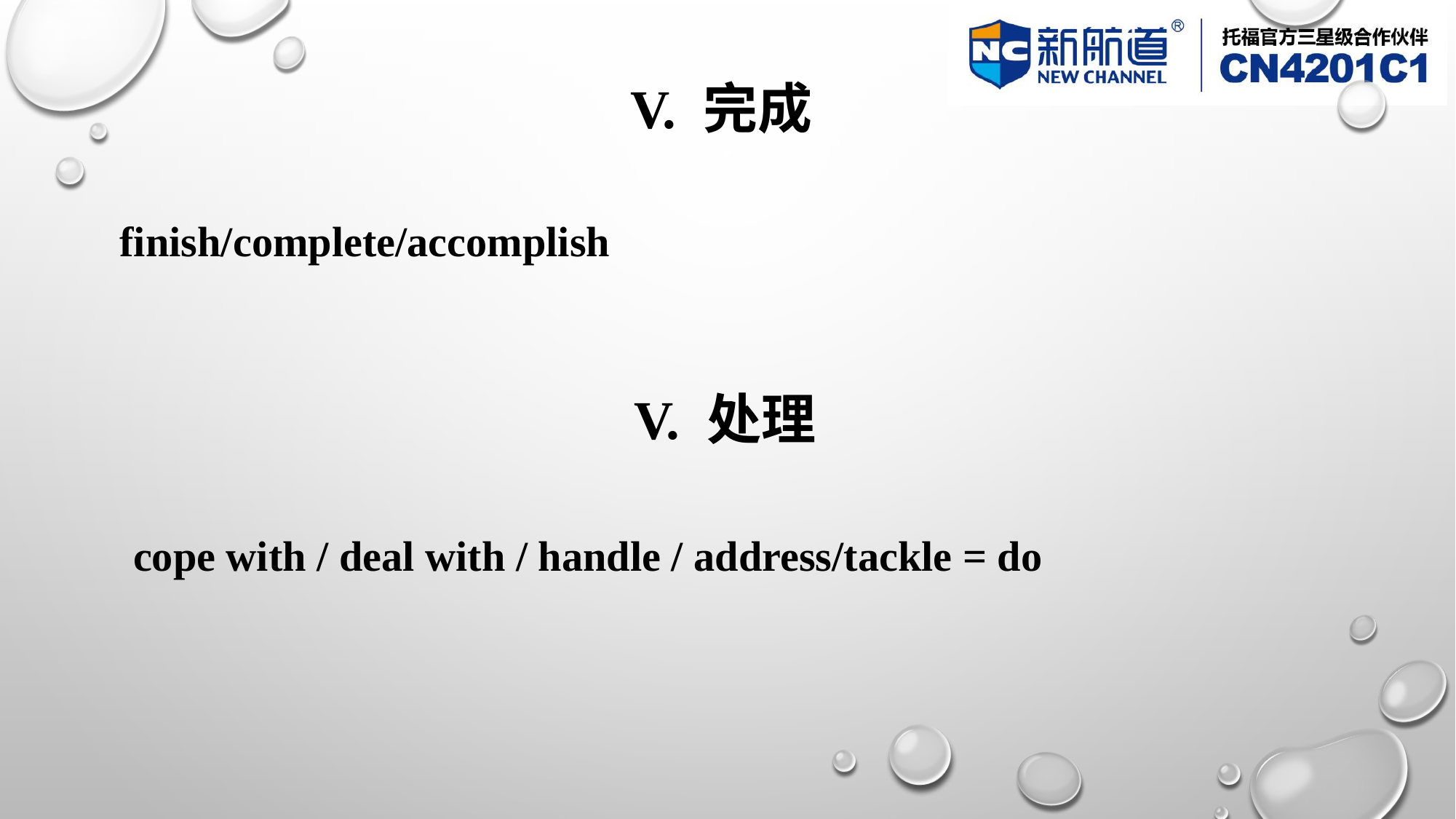

# v. 完成
finish/complete/accomplish
v. 处理
cope with / deal with / handle / address/tackle = do